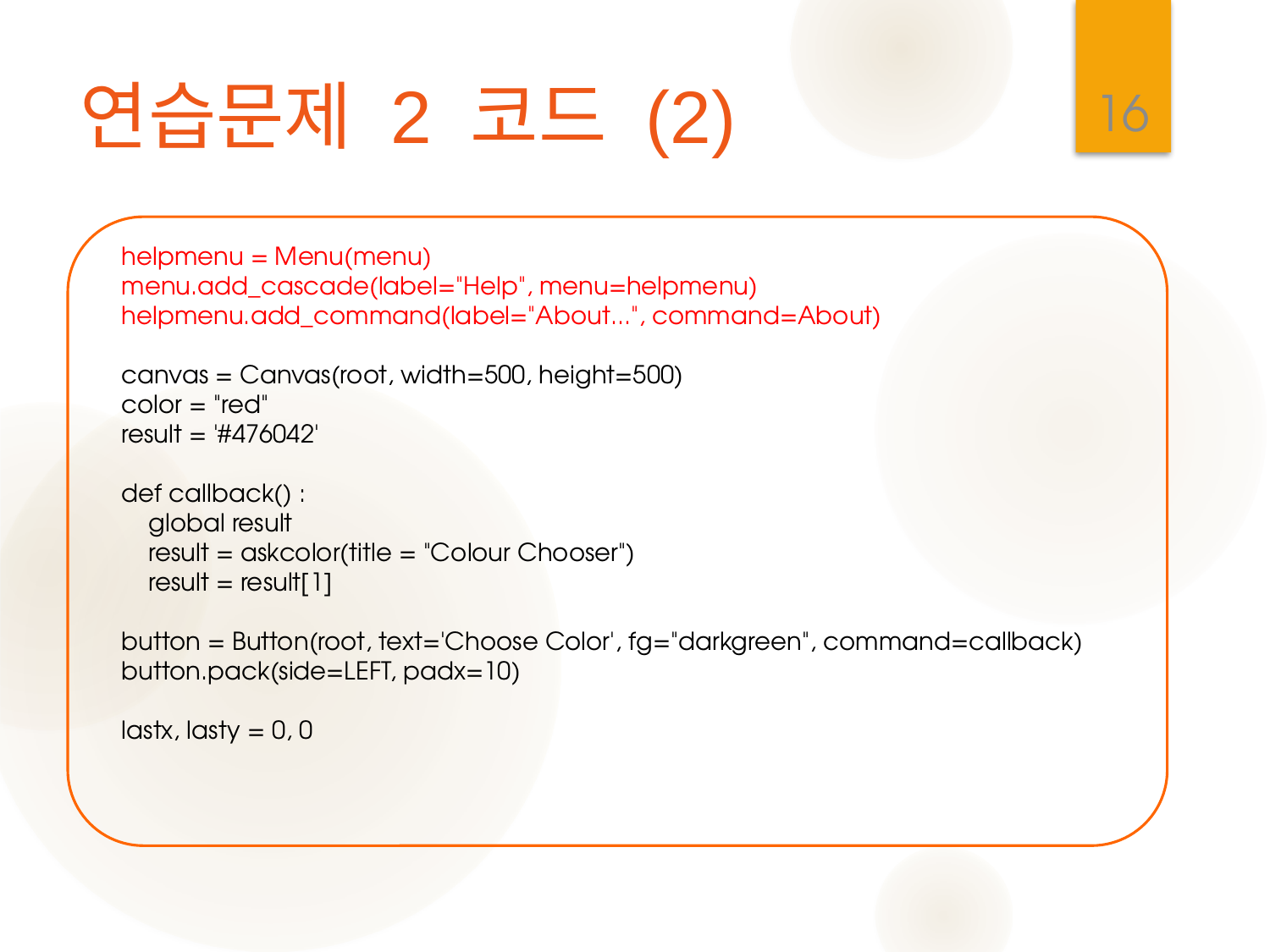

16
# 연습문제 2 코드 (2)

helpmenu = Menu(menu)
menu.add_cascade(label="Help", menu=helpmenu)
helpmenu.add_command(label="About...", command=About)

canvas = Canvas(root, width=500, height=500)
color = "red"
result = '#476042'

def callback() :
    global result
    result = askcolor(title = "Colour Chooser")
    result = result[1]

button = Button(root, text='Choose Color', fg="darkgreen", command=callback)
button.pack(side=LEFT, padx=10)

lastx, lasty = 0, 0